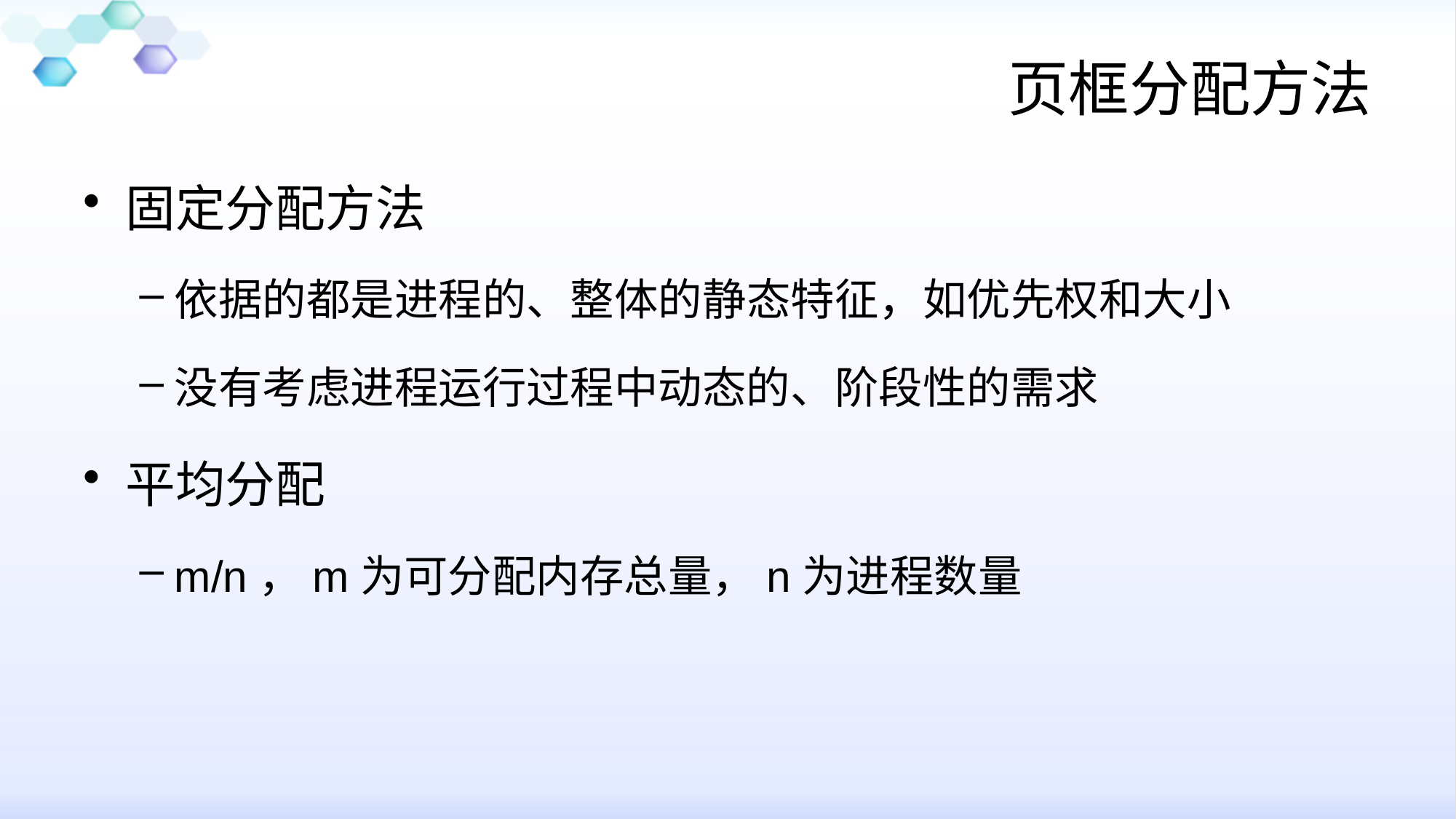

# 页框分配方法
固定分配方法
依据的都是进程的、整体的静态特征，如优先权和大小
没有考虑进程运行过程中动态的、阶段性的需求
平均分配
m/n，m为可分配内存总量，n为进程数量